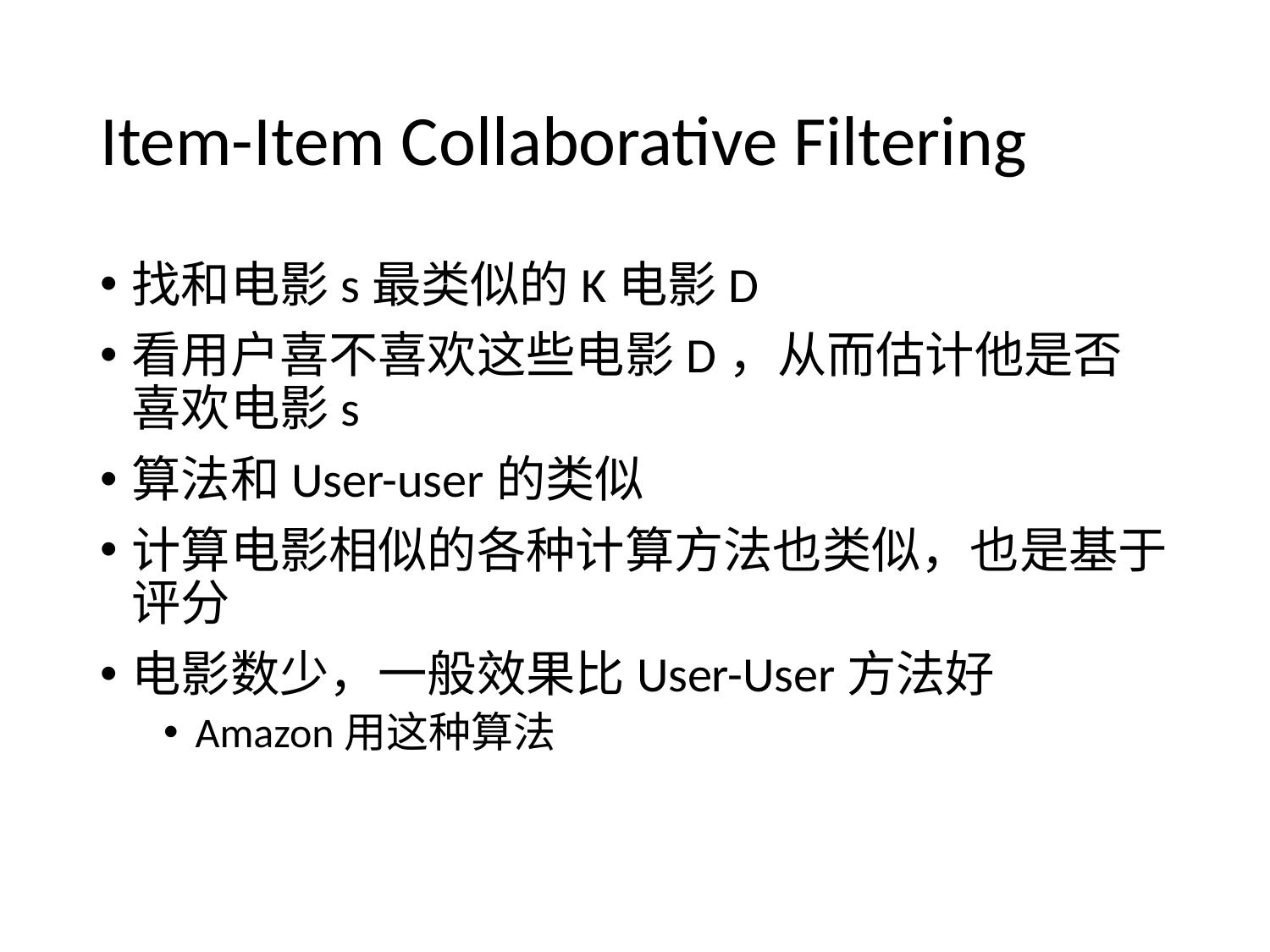

# Item-Item Collaborative Filtering
找和电影s最类似的K电影D
看用户喜不喜欢这些电影D，从而估计他是否喜欢电影s
算法和User-user的类似
计算电影相似的各种计算方法也类似，也是基于评分
电影数少，一般效果比User-User方法好
Amazon用这种算法